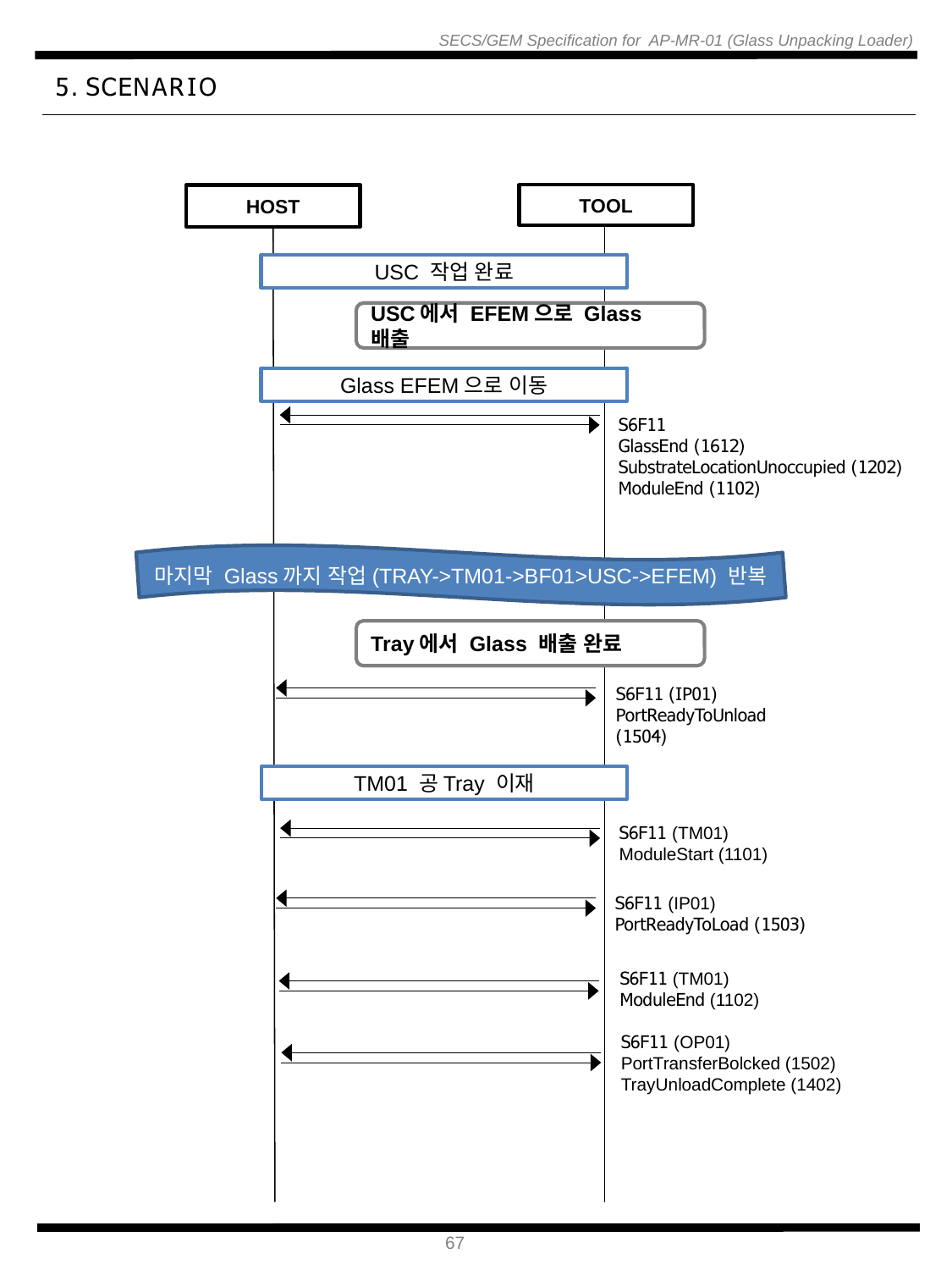

5. SCENARIO
HOST
TOOL
USC 작업 완료
USC에서 EFEM으로 Glass 배출
Glass EFEM으로 이동
S6F11
GlassEnd (1612)
SubstrateLocationUnoccupied (1202)
ModuleEnd (1102)
마지막 Glass까지 작업(TRAY->TM01->BF01>USC->EFEM) 반복
Tray에서 Glass 배출 완료
S6F11 (IP01)
PortReadyToUnload (1504)
TM01 공Tray 이재
S6F11 (TM01)
ModuleStart (1101)
S6F11 (IP01)
PortReadyToLoad (1503)
S6F11 (TM01)
ModuleEnd (1102)
S6F11 (OP01)
PortTransferBolcked (1502)
TrayUnloadComplete (1402)